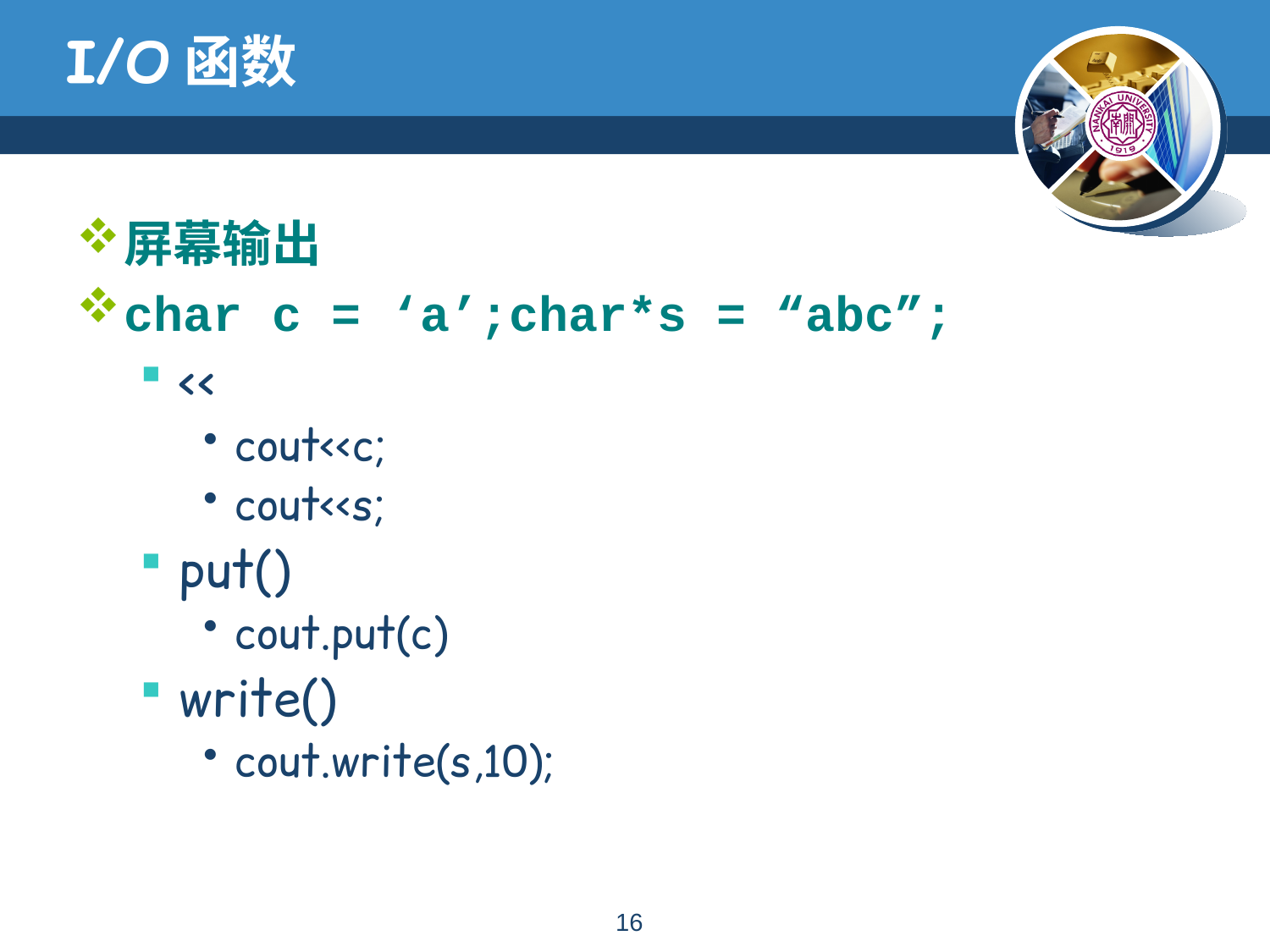

# I/O函数
屏幕输出
char c = ‘a’;char*s = “abc”;
<<
cout<<c;
cout<<s;
put()
cout.put(c)
write()
cout.write(s,10);
16